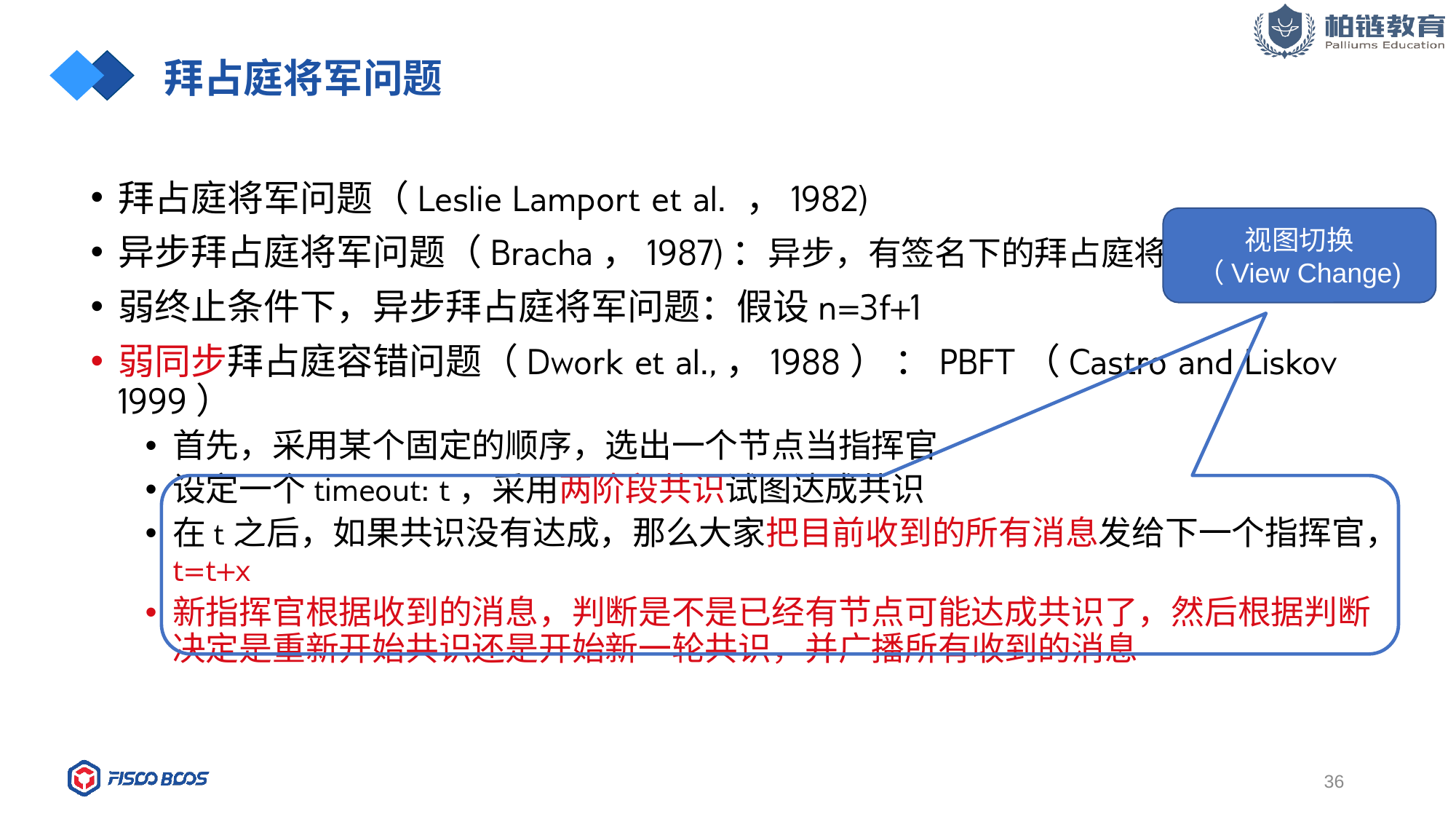

# 拜占庭将军问题
拜占庭将军问题（Leslie Lamport et al. ，1982)
异步拜占庭将军问题（Bracha，1987)：异步，有签名下的拜占庭将军问题
弱终止条件下，异步拜占庭将军问题：假设n=3f+1
弱同步拜占庭容错问题（Dwork et al.,，1988） ：PBFT（Castro and Liskov 1999）
首先，采用某个固定的顺序，选出一个节点当指挥官
设定一个timeout: t，采用两阶段共识试图达成共识
在t之后，如果共识没有达成，那么大家把目前收到的所有消息发给下一个指挥官，t=t+x
新指挥官根据收到的消息，判断是不是已经有节点可能达成共识了，然后根据判断决定是重新开始共识还是开始新一轮共识，并广播所有收到的消息
视图切换
（View Change)

36